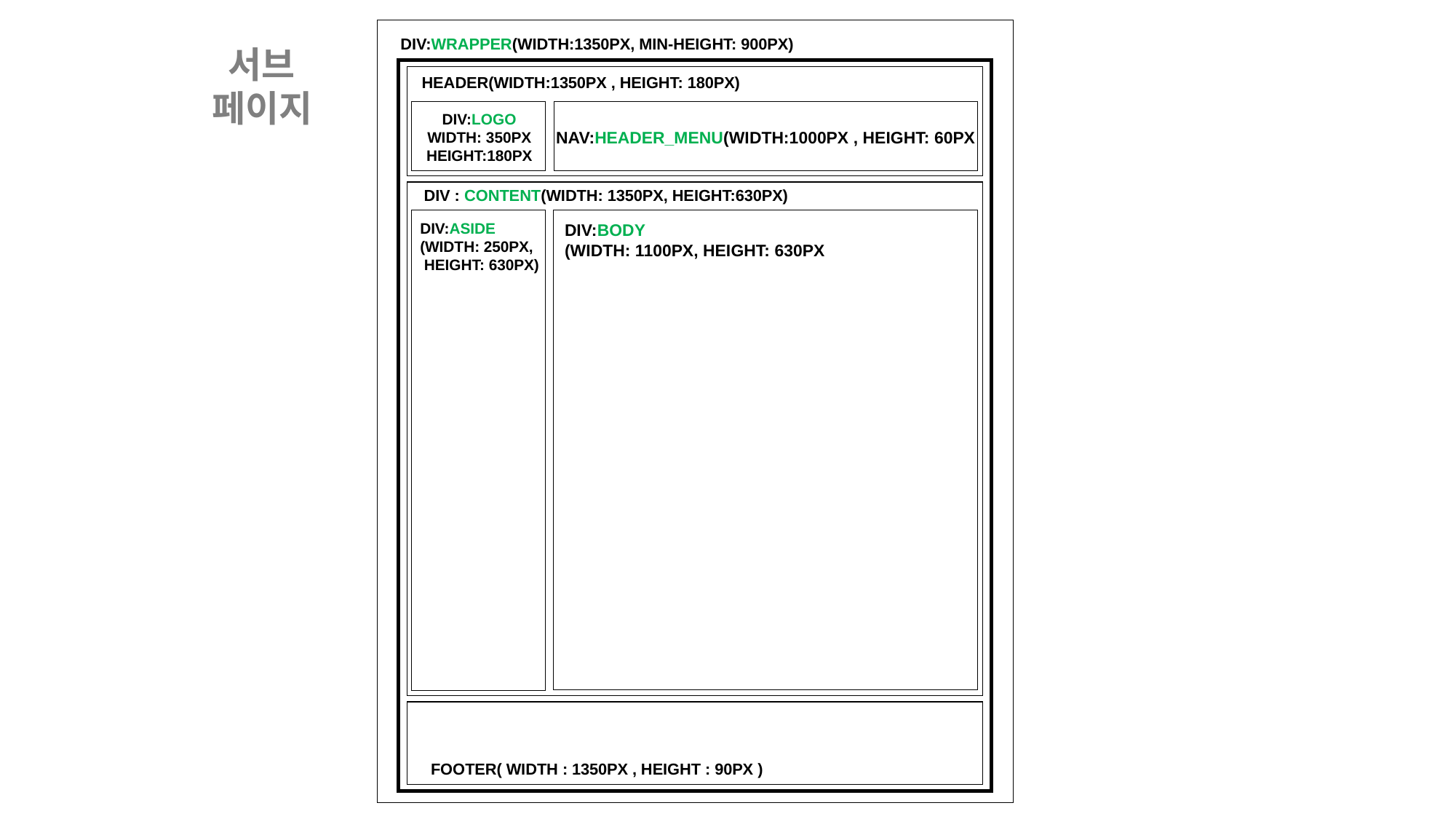

야
DIV:WRAPPER(WIDTH:1350PX, MIN-HEIGHT: 900PX)
서브
페이지

HEADER(WIDTH:1350PX , HEIGHT: 180PX)

DIV:LOGO
WIDTH: 350PX
HEIGHT:180PX
NAV:HEADER_MENU(WIDTH:1000PX , HEIGHT: 60PX
DIV : CONTENT(WIDTH: 1350PX, HEIGHT:630PX)

DIV:ASIDE
(WIDTH: 250PX,
 HEIGHT: 630PX)
DIV:BODY
(WIDTH: 1100PX, HEIGHT: 630PX

FOOTER( WIDTH : 1350PX , HEIGHT : 90PX )